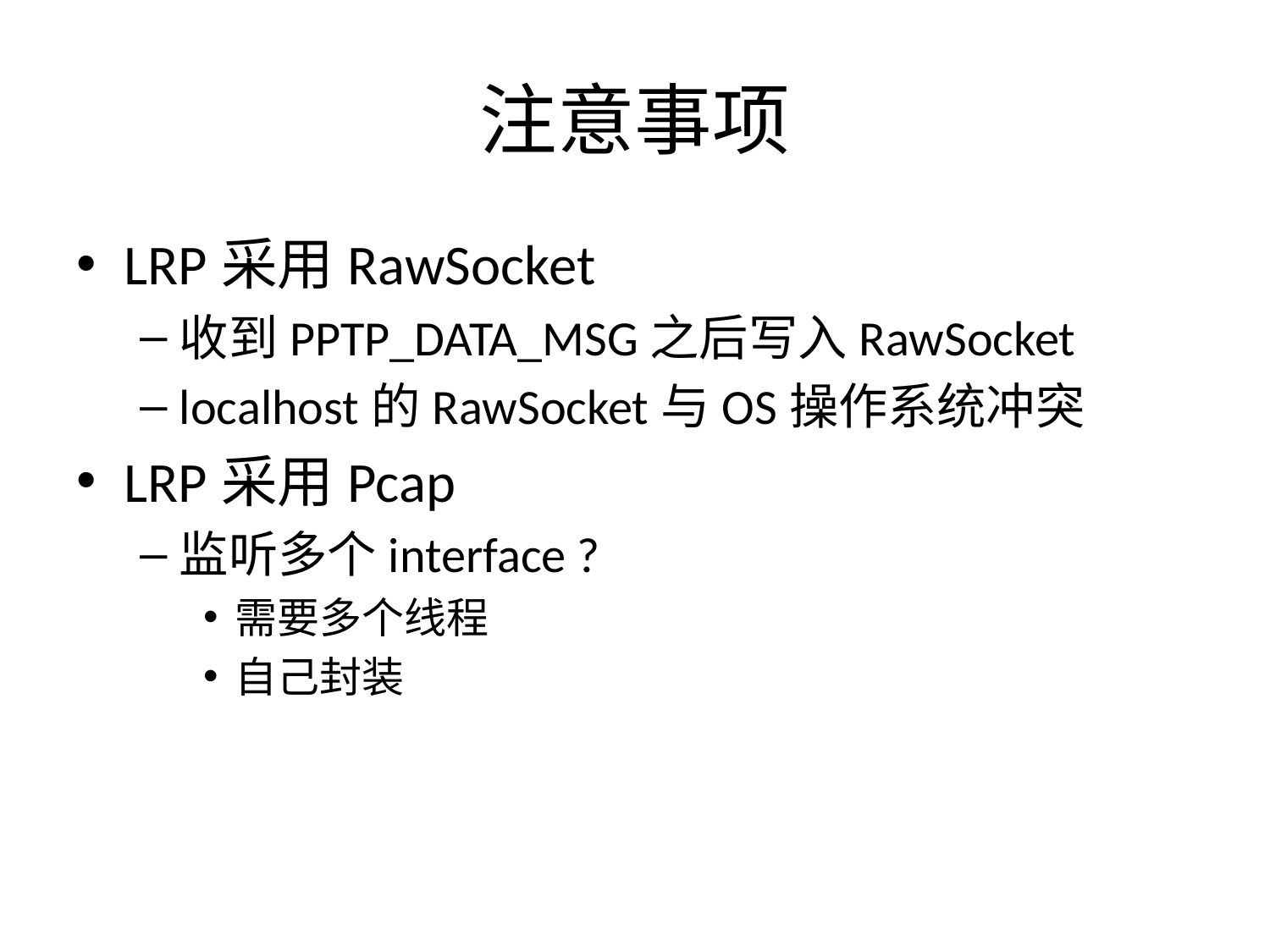

# 注意事项
LRP采用RawSocket
收到PPTP_DATA_MSG之后写入RawSocket
localhost的RawSocket与OS操作系统冲突
LRP采用Pcap
监听多个interface ?
需要多个线程
自己封装